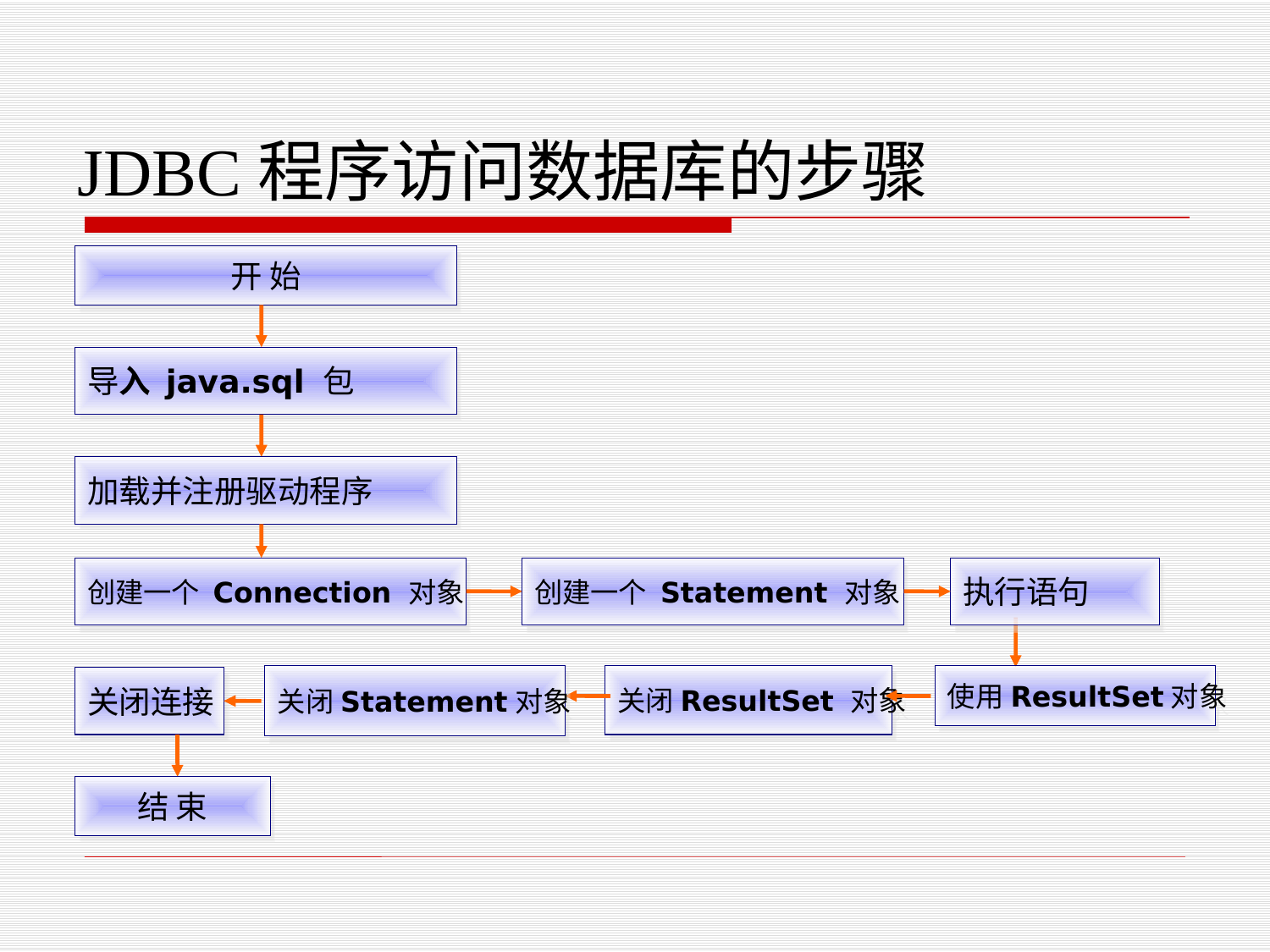

# JDBC程序访问数据库的步骤
开 始

导入 java.sql 包

加载并注册驱动程序

创建一个 Connection 对象
执行语句
创建一个 Statement 对象

关闭Statement对象
关闭ResultSet 对象
使用ResultSet对象
关闭连接

结 束